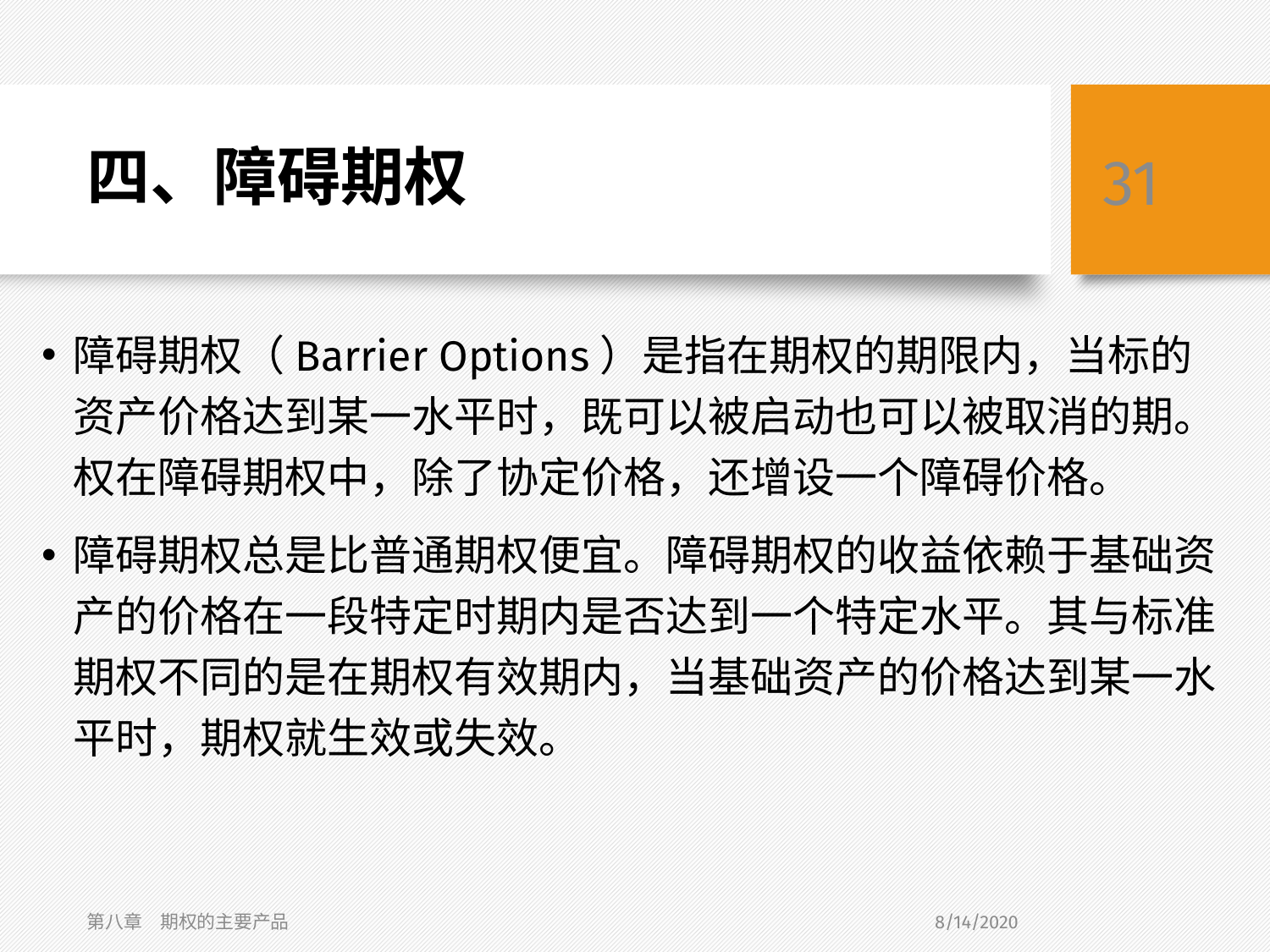

# 四、障碍期权
31
障碍期权（Barrier Options）是指在期权的期限内，当标的资产价格达到某一水平时，既可以被启动也可以被取消的期。权在障碍期权中，除了协定价格，还增设一个障碍价格。
障碍期权总是比普通期权便宜。障碍期权的收益依赖于基础资产的价格在一段特定时期内是否达到一个特定水平。其与标准期权不同的是在期权有效期内，当基础资产的价格达到某一水平时，期权就生效或失效。
8/14/2020
第八章　期权的主要产品